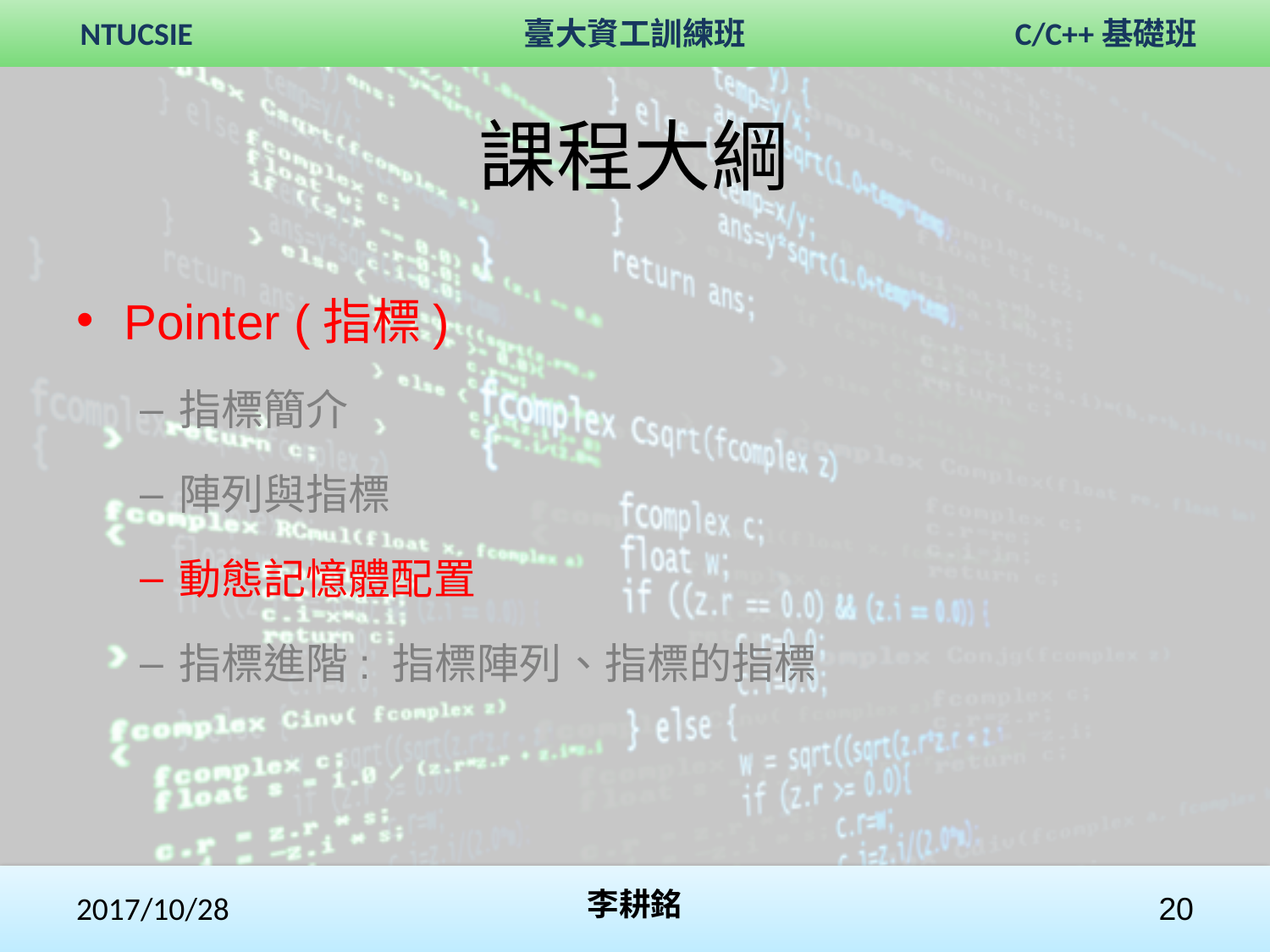

課程大綱
Pointer (指標)
指標簡介
陣列與指標
動態記憶體配置
指標進階: 指標陣列、指標的指標
2017/10/28
李耕銘
20